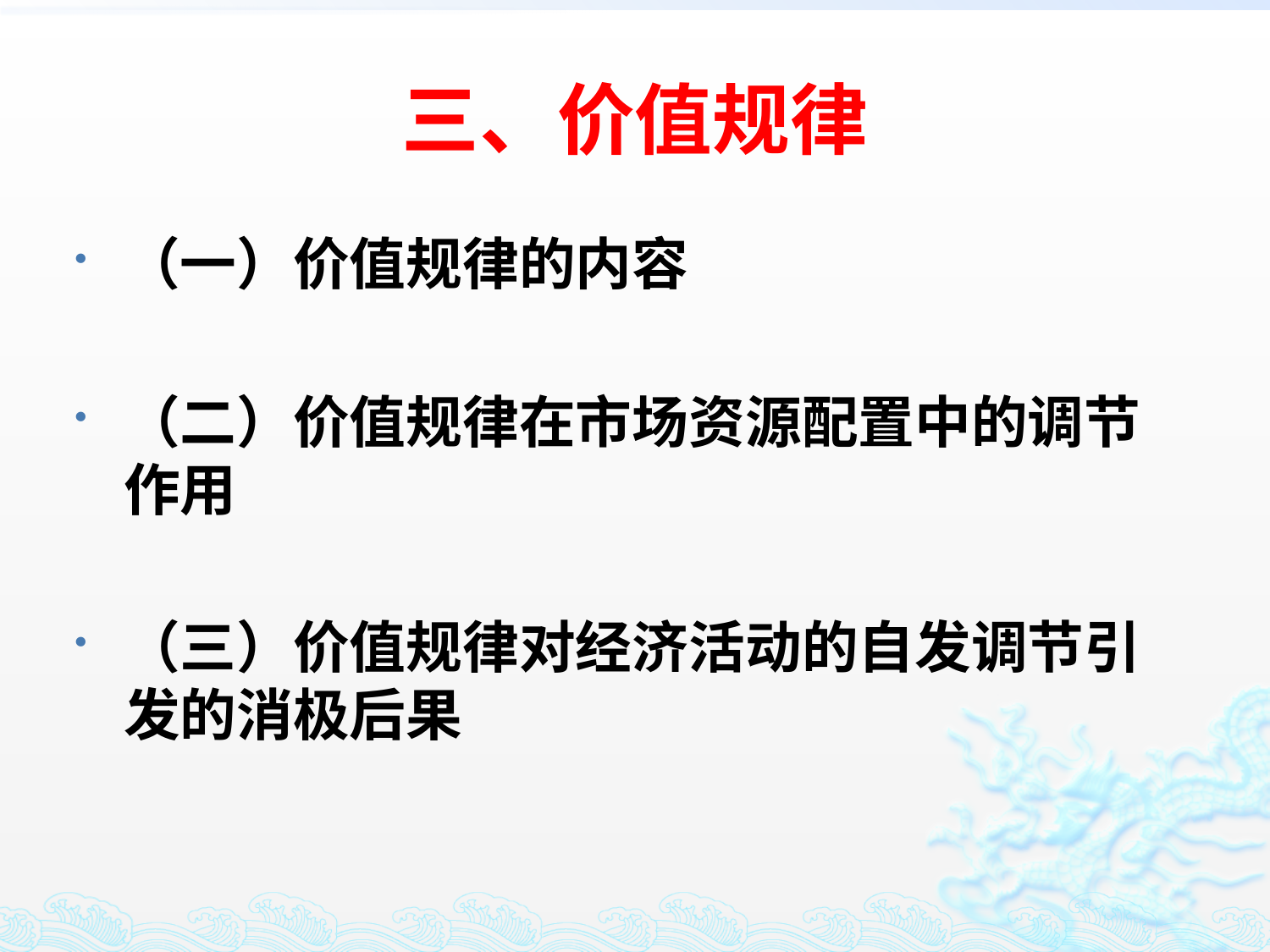

# 三、价值规律
（一）价值规律的内容

（二）价值规律在市场资源配置中的调节作用

（三）价值规律对经济活动的自发调节引发的消极后果